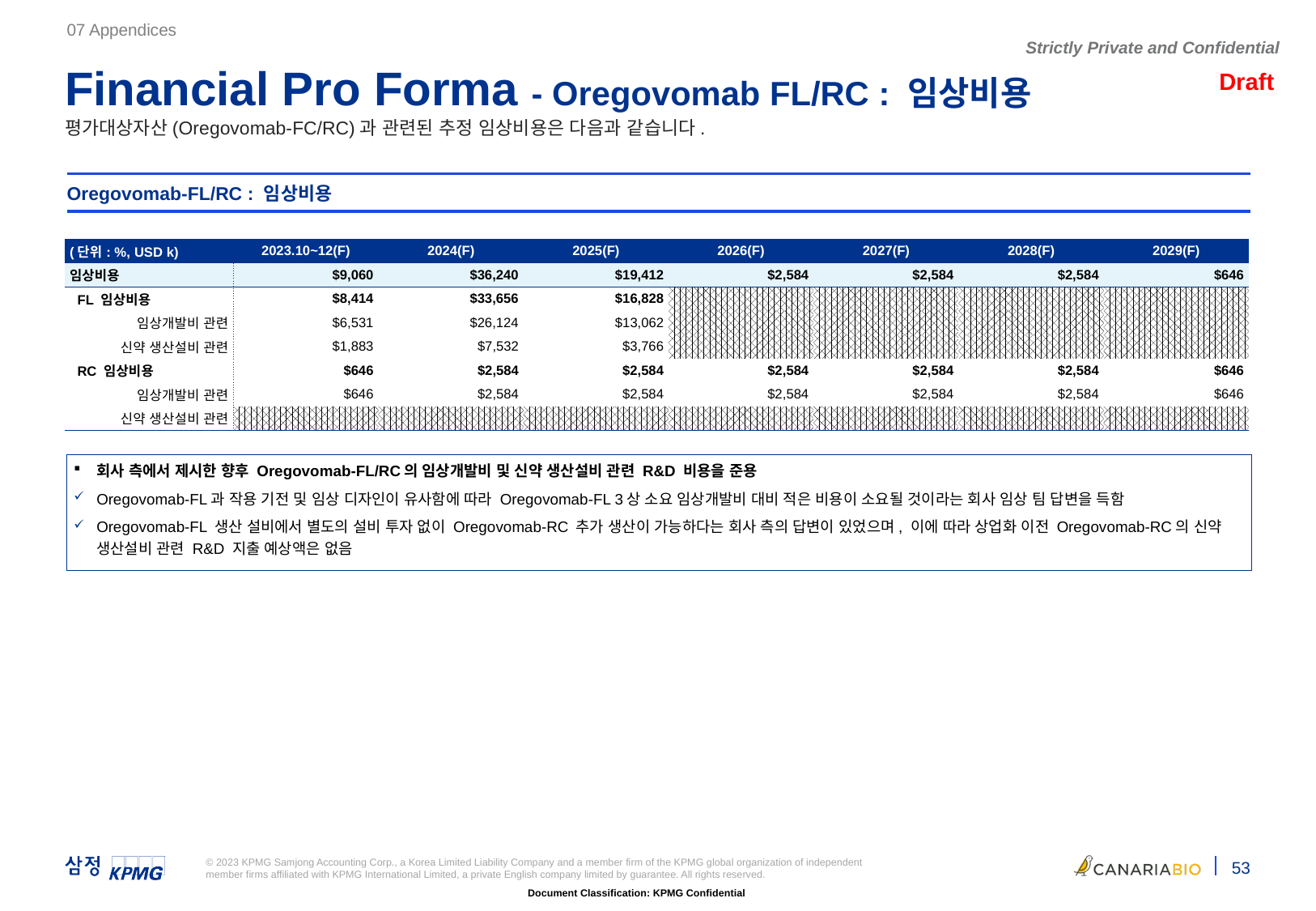

07 Appendices

Financial Pro Forma - Oregovomab FL/RC : 임상비용
평가대상자산(Oregovomab-FC/RC)과 관련된 추정 임상비용은 다음과 같습니다.
Oregovomab-FL/RC : 임상비용
| (단위: %, USD k) | 2023.10~12(F) | 2024(F) | 2025(F) | 2026(F) | 2027(F) | 2028(F) | 2029(F) |
| --- | --- | --- | --- | --- | --- | --- | --- |
| 임상비용 | $9,060 | $36,240 | $19,412 | $2,584 | $2,584 | $2,584 | $646 |
| FL 임상비용 | $8,414 | $33,656 | $16,828 |  |  |  |  |
| 임상개발비 관련 | $6,531 | $26,124 | $13,062 |  |  |  |  |
| 신약 생산설비 관련 | $1,883 | $7,532 | $3,766 |  |  |  |  |
| RC 임상비용 | $646 | $2,584 | $2,584 | $2,584 | $2,584 | $2,584 | $646 |
| 임상개발비 관련 | $646 | $2,584 | $2,584 | $2,584 | $2,584 | $2,584 | $646 |
| 신약 생산설비 관련 |  |  |  |  |  |  |  |
회사 측에서 제시한 향후 Oregovomab-FL/RC의 임상개발비 및 신약 생산설비 관련 R&D 비용을 준용
Oregovomab-FL과 작용 기전 및 임상 디자인이 유사함에 따라 Oregovomab-FL 3상 소요 임상개발비 대비 적은 비용이 소요될 것이라는 회사 임상 팀 답변을 득함
Oregovomab-FL 생산 설비에서 별도의 설비 투자 없이 Oregovomab-RC 추가 생산이 가능하다는 회사 측의 답변이 있었으며, 이에 따라 상업화 이전 Oregovomab-RC의 신약 생산설비 관련 R&D 지출 예상액은 없음